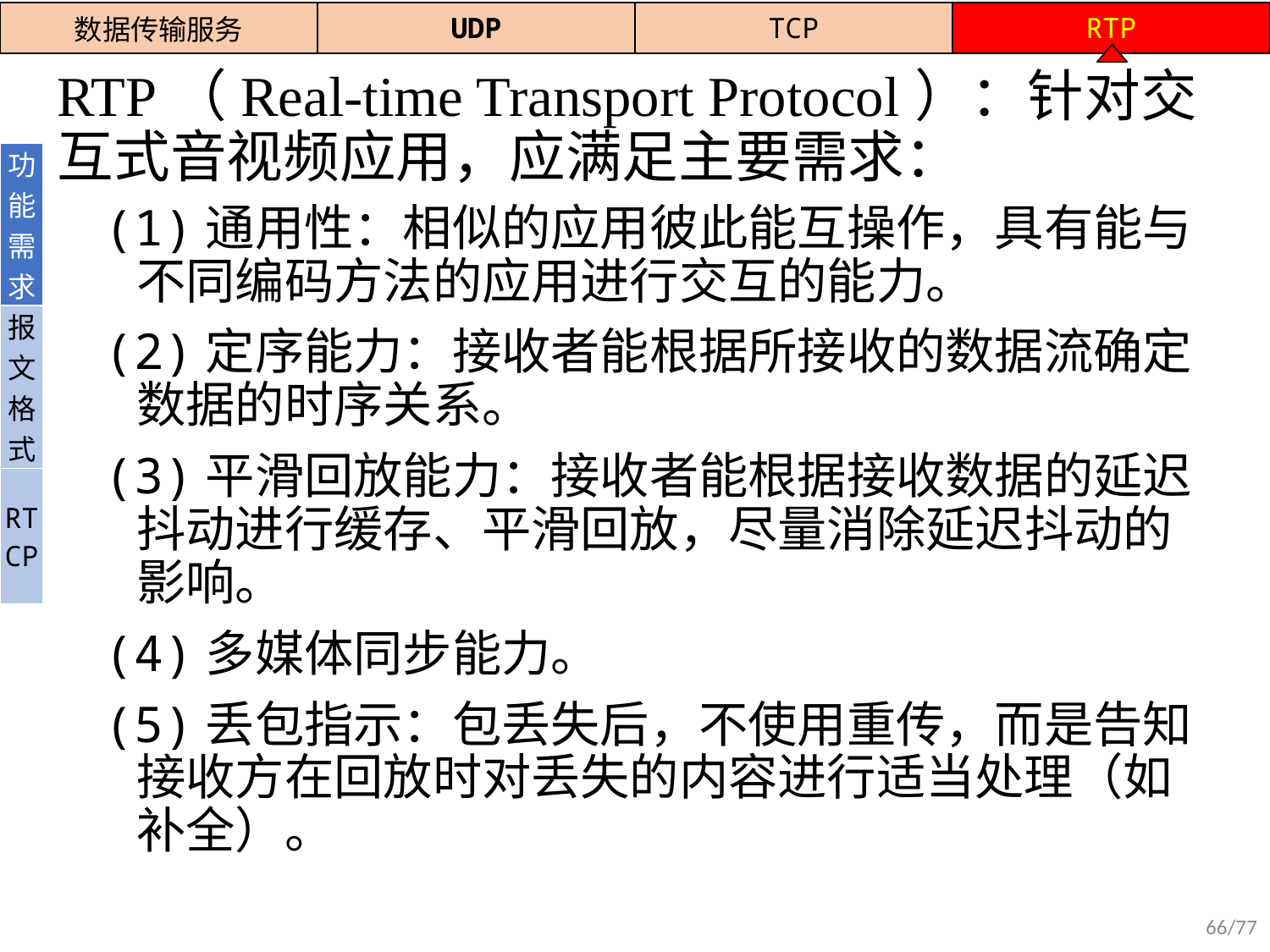

| 数据传输服务 | UDP | TCP | RTP |
| --- | --- | --- | --- |

# RTP（Real-time Transport Protocol）：针对交互式音视频应用，应满足主要需求：
| 功能需求 |
| --- |
| 报文格式 |
| RT CP |
(1)通用性：相似的应用彼此能互操作，具有能与不同编码方法的应用进行交互的能力。
(2)定序能力：接收者能根据所接收的数据流确定数据的时序关系。
(3)平滑回放能力：接收者能根据接收数据的延迟抖动进行缓存、平滑回放，尽量消除延迟抖动的影响。
(4)多媒体同步能力。
(5)丢包指示：包丢失后，不使用重传，而是告知接收方在回放时对丢失的内容进行适当处理（如补全）。
66/77